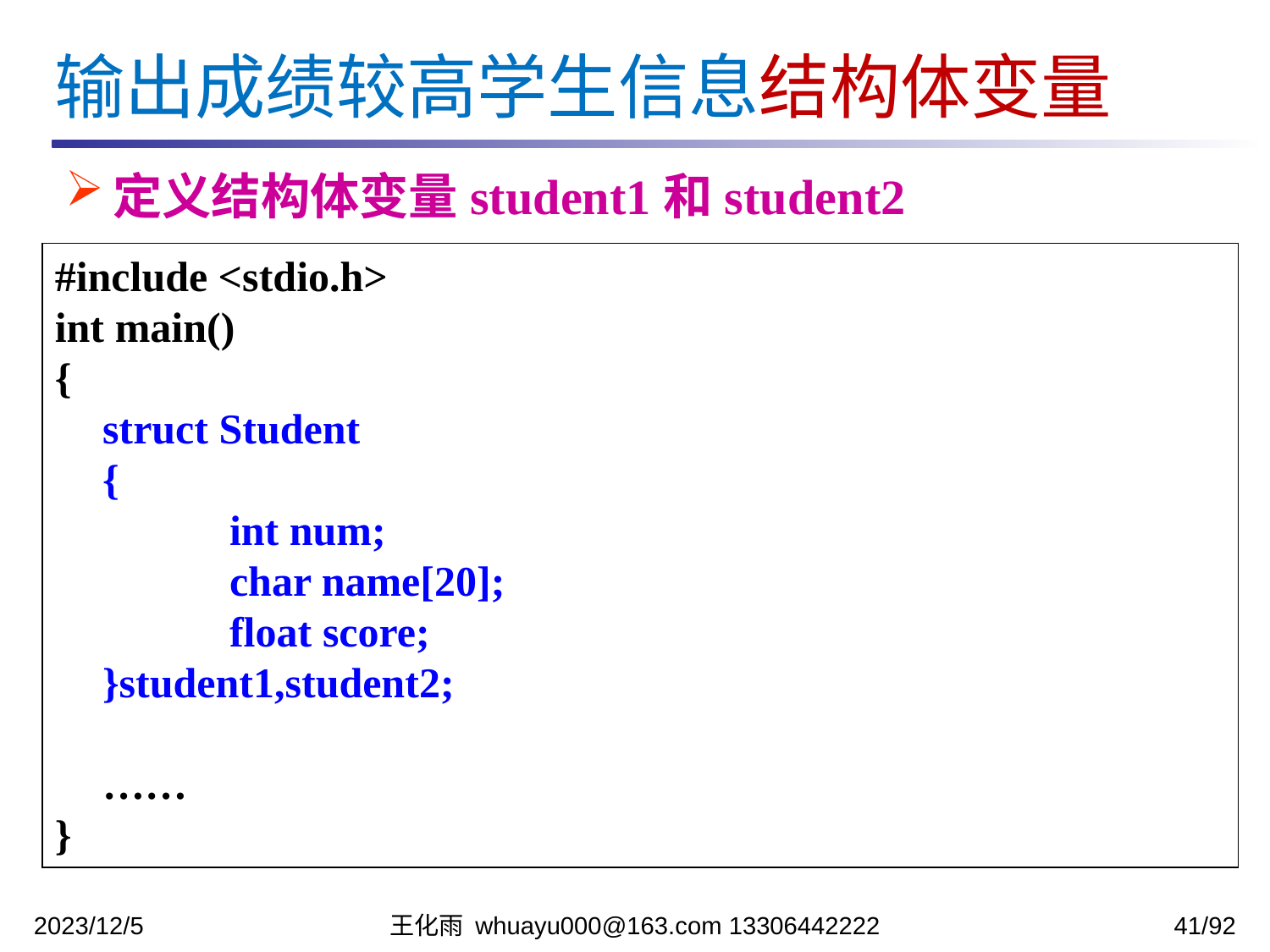

输出成绩较高学生信息结构体变量
定义结构体变量student1和student2
#include <stdio.h>
int main()
{
	struct Student
	{
		int num;
		char name[20];
		float score;
	}student1,student2;

	……
}
2023/12/5
王化雨 whuayu000@163.com 13306442222
41/92